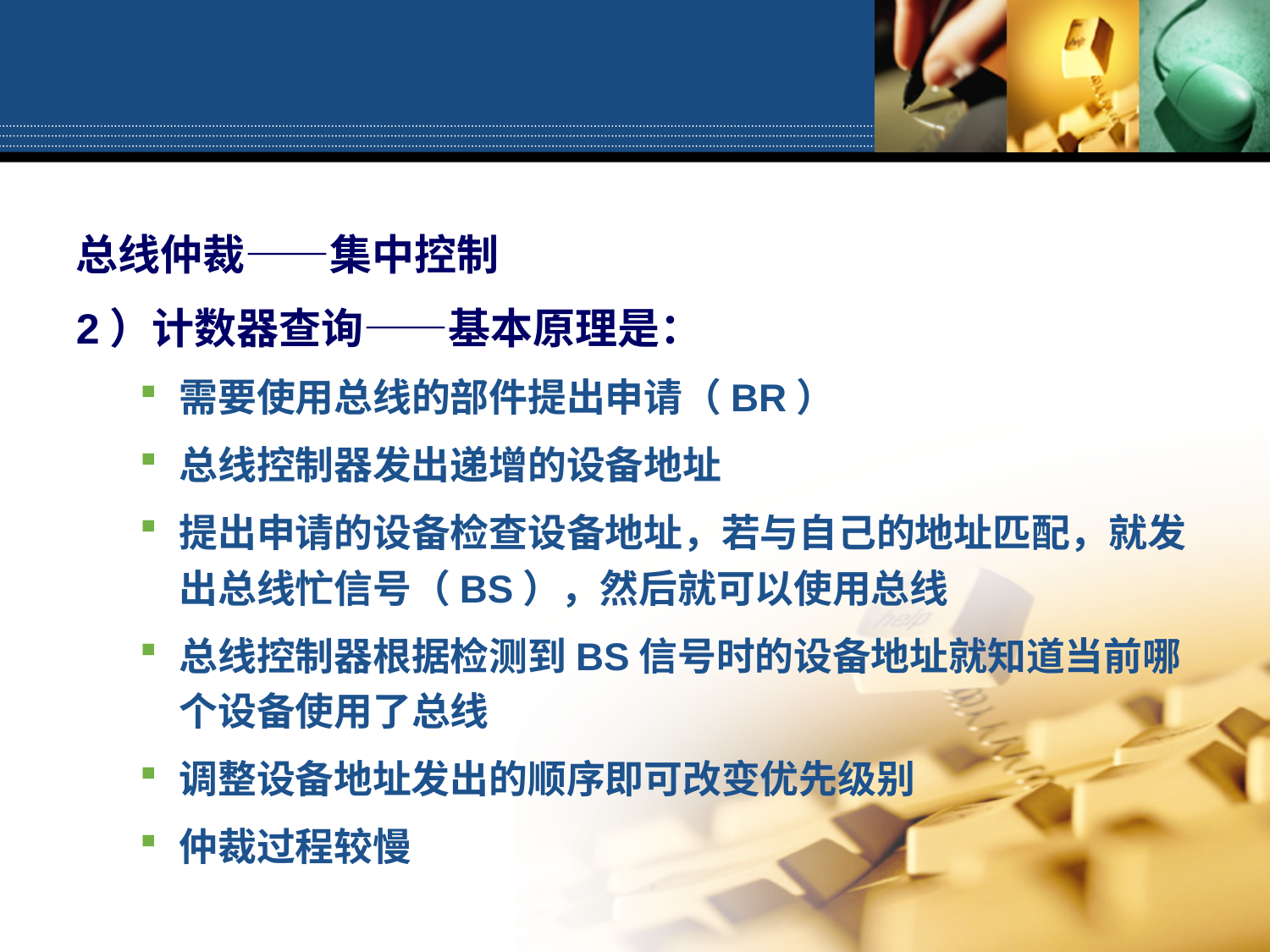

总线仲裁——集中控制
2）计数器查询——基本原理是：
需要使用总线的部件提出申请（BR）
总线控制器发出递增的设备地址
提出申请的设备检查设备地址，若与自己的地址匹配，就发出总线忙信号（BS），然后就可以使用总线
总线控制器根据检测到BS信号时的设备地址就知道当前哪个设备使用了总线
调整设备地址发出的顺序即可改变优先级别
仲裁过程较慢